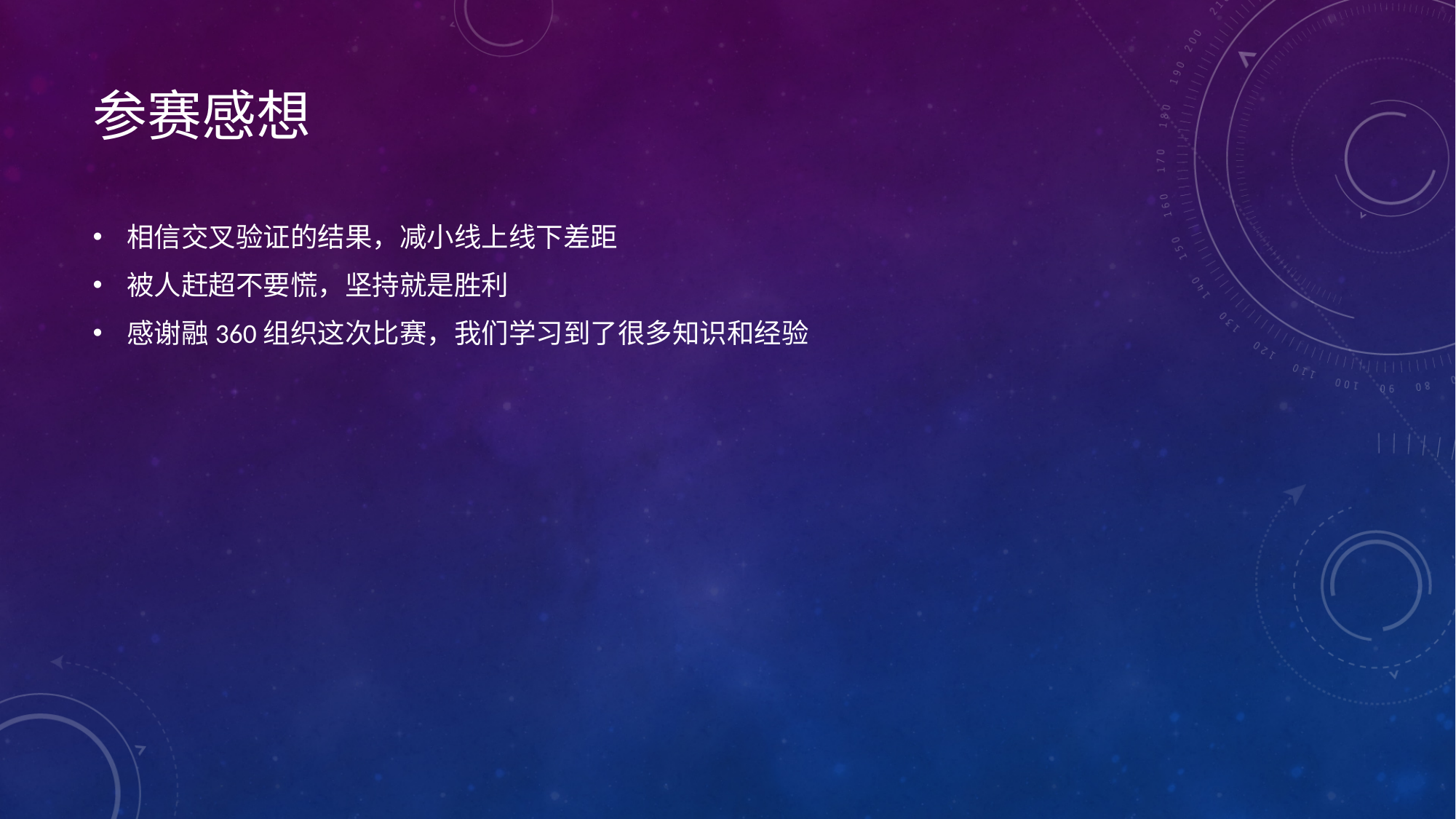

# 参赛感想
相信交叉验证的结果，减小线上线下差距
被人赶超不要慌，坚持就是胜利
感谢融360组织这次比赛，我们学习到了很多知识和经验